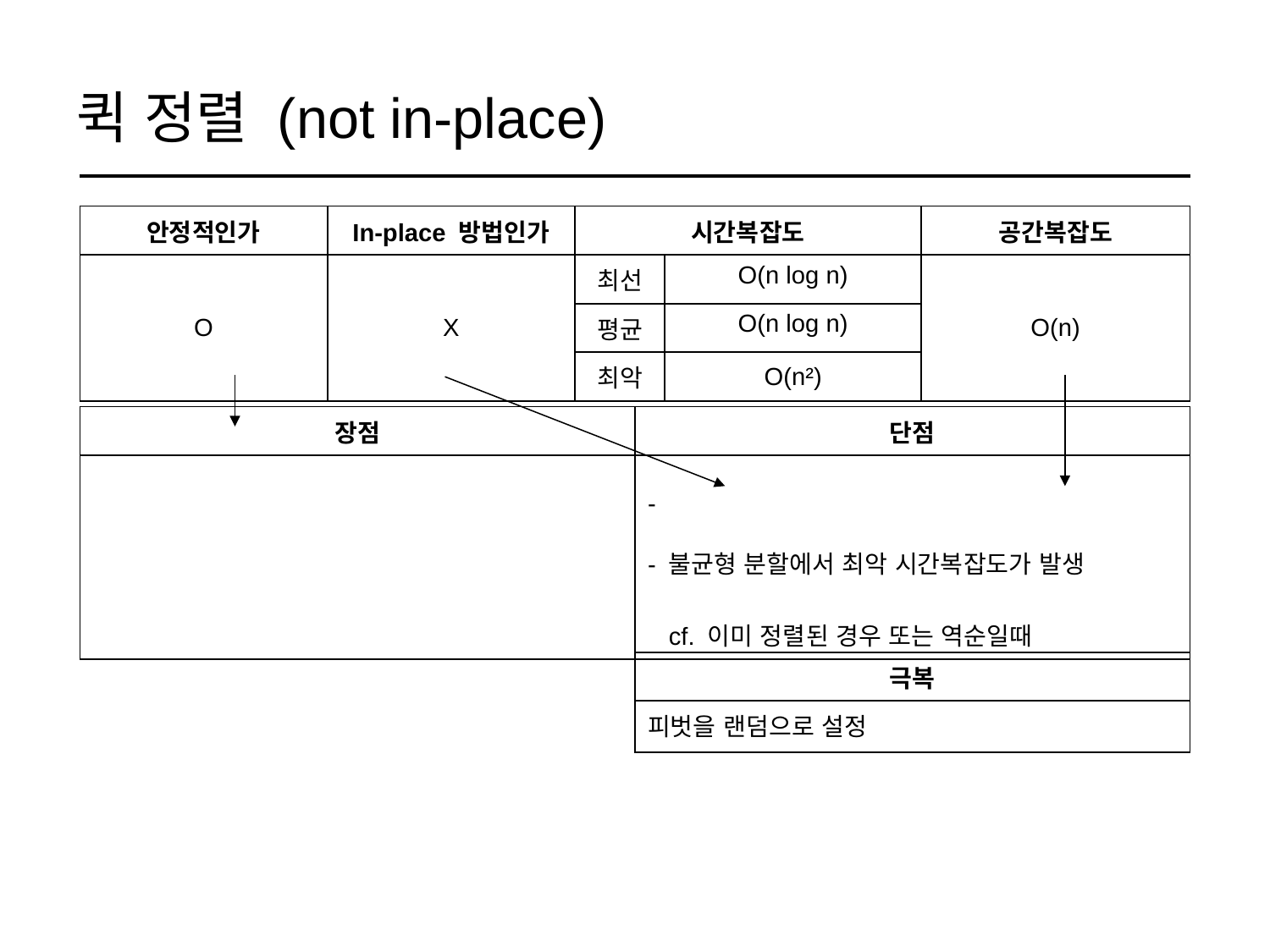

# 퀵 정렬 (not in-place)
| 안정적인가 | In-place 방법인가 | 시간복잡도 |  | 공간복잡도 |
| --- | --- | --- | --- | --- |
| O | X | 최선 | O(n log n) | O(n) |
|  |  | 평균 | O(n log n) |  |
|  |  | 최악 | O(n²) |  |
| 장점 | 단점 |
| --- | --- |
|  | - - 불균형 분할에서 최악 시간복잡도가 발생 cf. 이미 정렬된 경우 또는 역순일때 |
| 극복 |
| --- |
| 피벗을 랜덤으로 설정 |